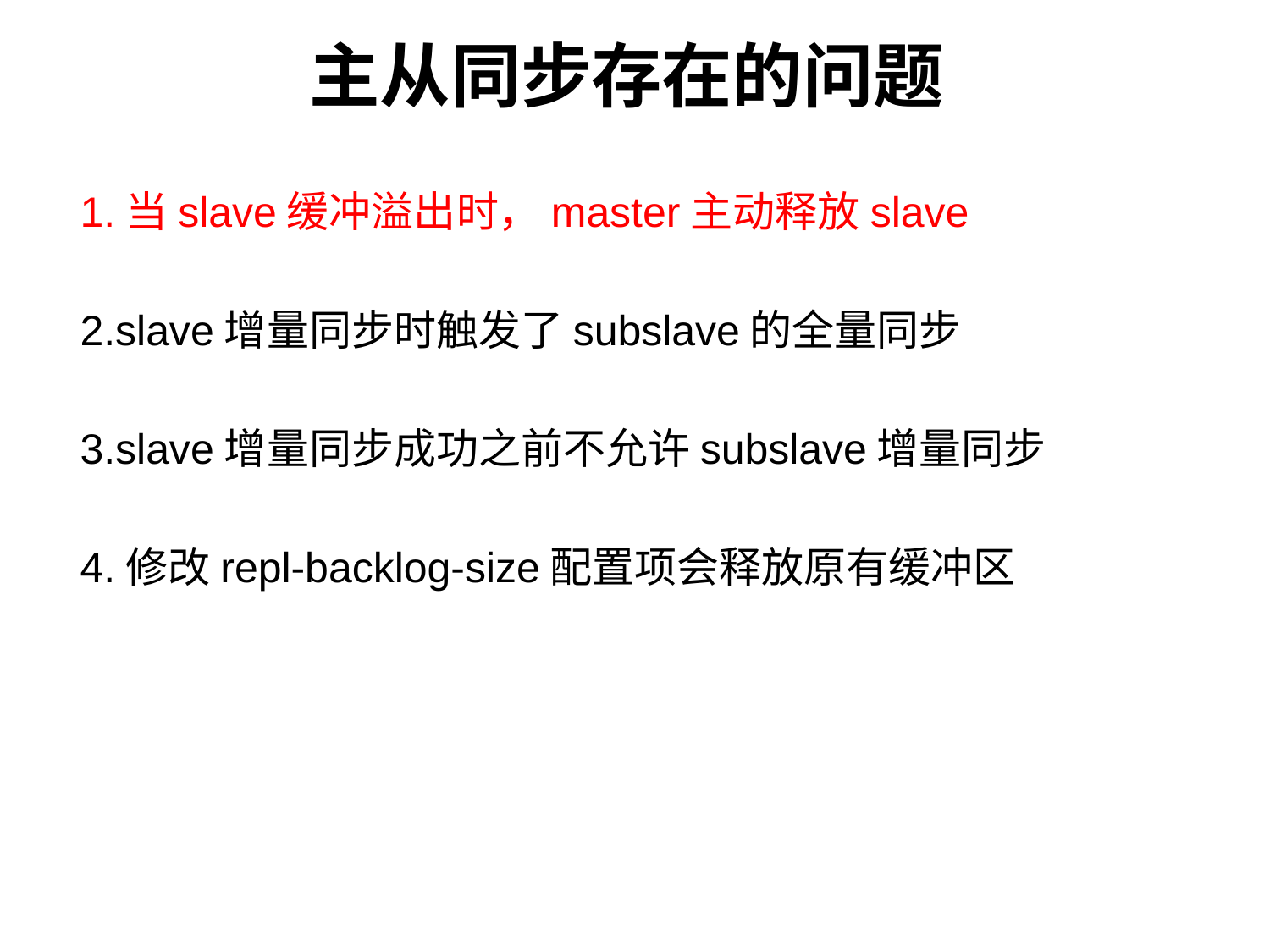

主从同步存在的问题
1.当slave缓冲溢出时，master主动释放slave

2.slave增量同步时触发了subslave的全量同步

3.slave增量同步成功之前不允许subslave增量同步

4.修改repl-backlog-size配置项会释放原有缓冲区